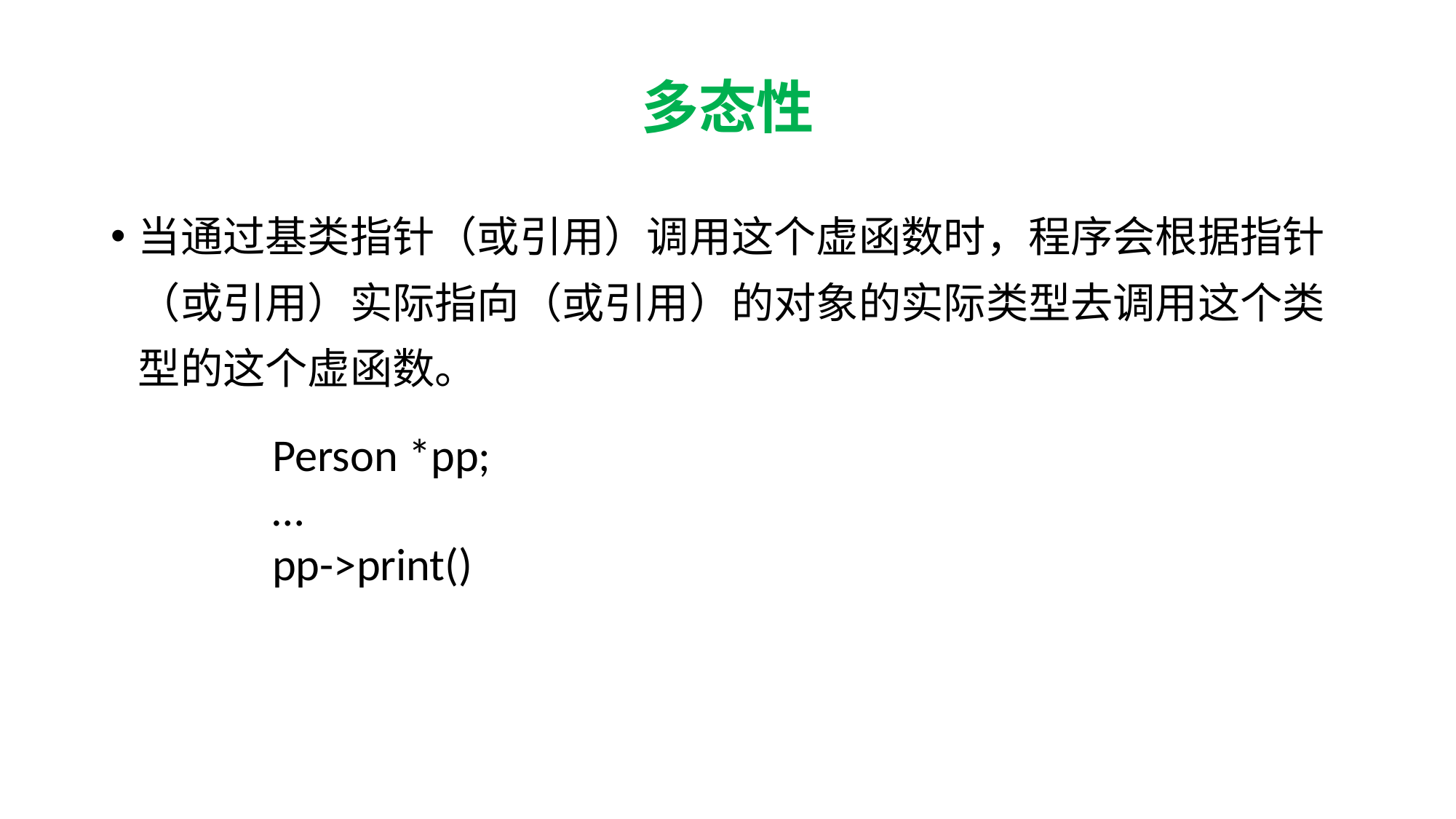

# 多态性
当通过基类指针（或引用）调用这个虚函数时，程序会根据指针（或引用）实际指向（或引用）的对象的实际类型去调用这个类型的这个虚函数。

Person *pp;
…
pp->print()